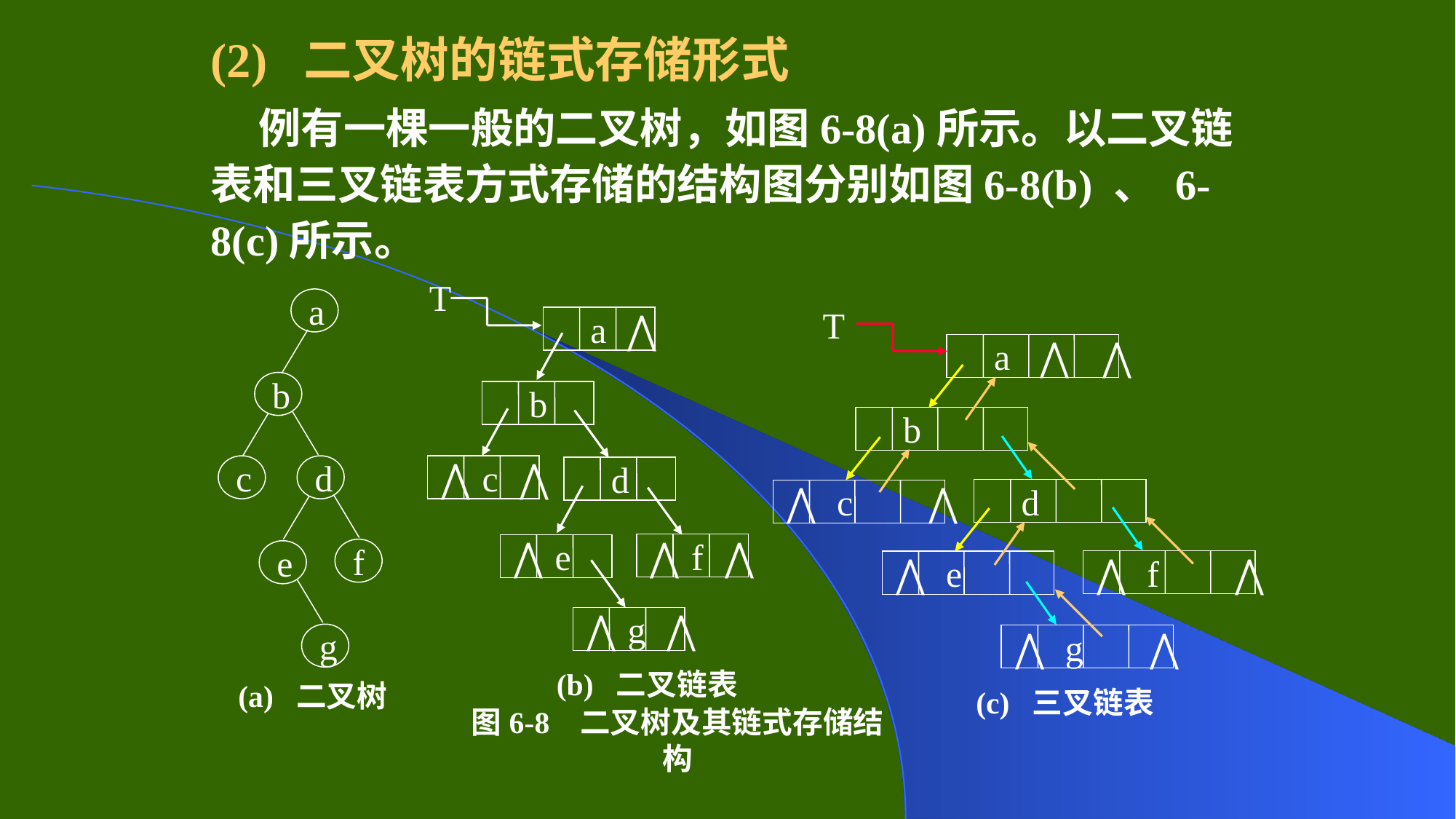

(2)  二叉树的链式存储形式
    例有一棵一般的二叉树，如图6-8(a)所示。以二叉链表和三叉链表方式存储的结构图分别如图6-8(b) 、 6-8(c)所示。
T

    a  ⋀

    b

⋀ c  ⋀

    d

⋀ f  ⋀

⋀ e

⋀ g  ⋀

(b)  二叉链表
a

b

c
d

f
e

g
(a)  二叉树
T

    a   ⋀   ⋀

    b

    d

⋀  c        ⋀

⋀  f        ⋀

⋀  e

⋀  g       ⋀

(c)  三叉链表
图6-8   二叉树及其链式存储结构